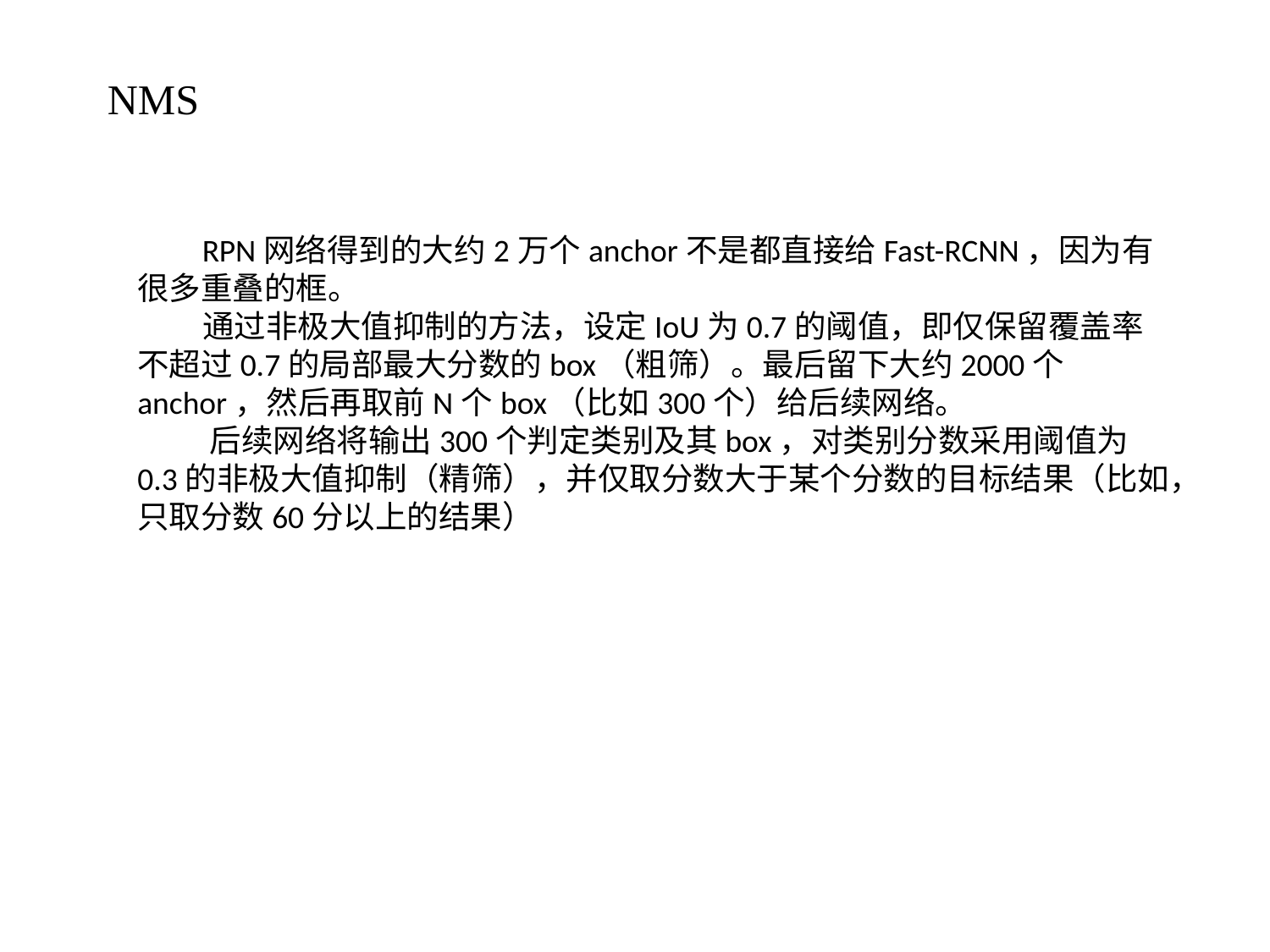

NMS

         RPN网络得到的大约2万个anchor不是都直接给Fast-RCNN，因为有很多重叠的框。
        通过非极大值抑制的方法，设定IoU为0.7的阈值，即仅保留覆盖率不超过0.7的局部最大分数的box（粗筛）。最后留下大约2000个anchor，然后再取前N个box（比如300个）给后续网络。
         后续网络将输出300个判定类别及其box，对类别分数采用阈值为0.3的非极大值抑制（精筛），并仅取分数大于某个分数的目标结果（比如，只取分数60分以上的结果）